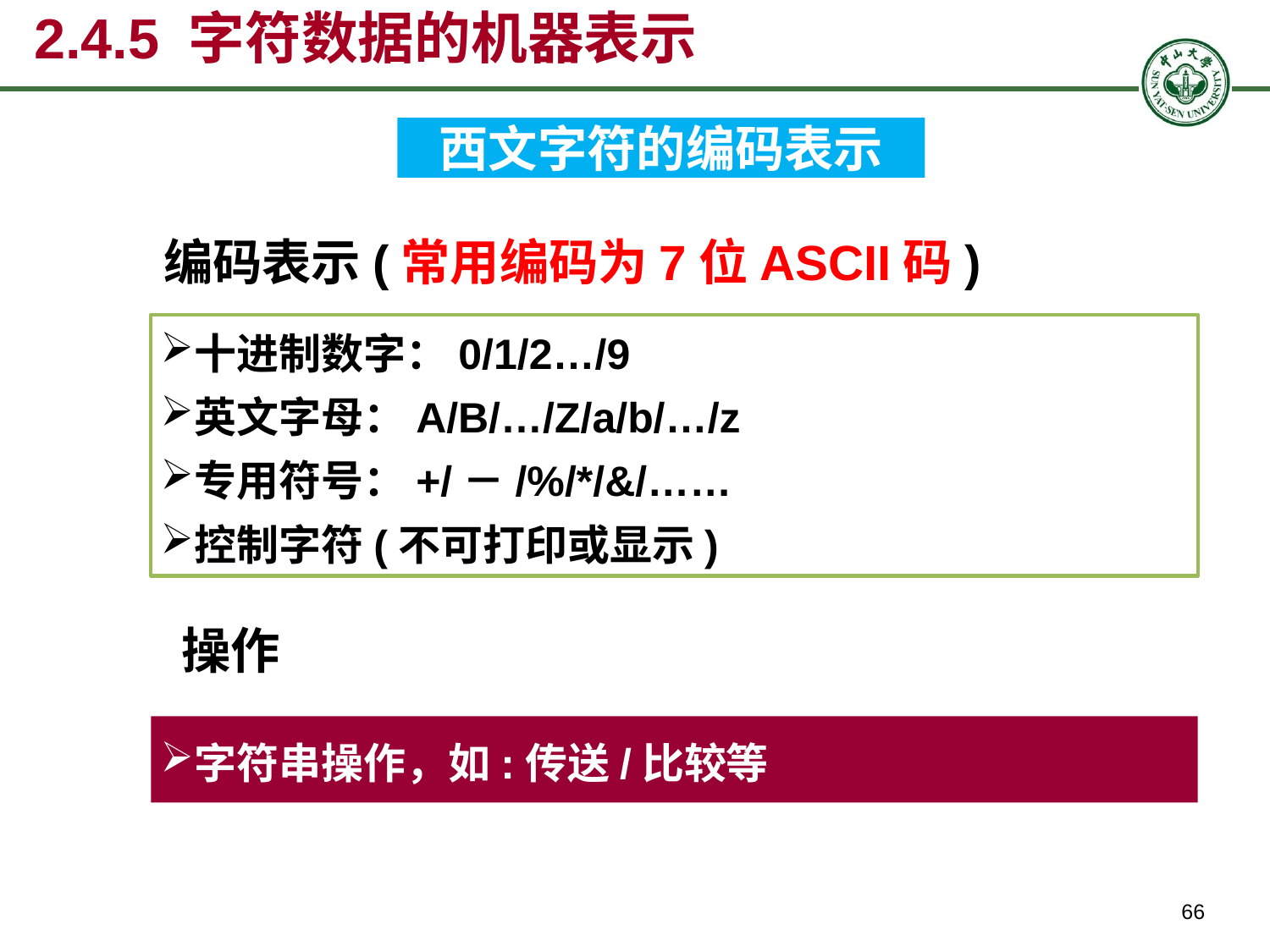

# 2.4.5 字符数据的机器表示

西文字符的编码表示
编码表示(常用编码为7位ASCII码)
十进制数字：0/1/2…/9
英文字母：A/B/…/Z/a/b/…/z
专用符号：+/－/%/*/&/……
控制字符(不可打印或显示)
操作
字符串操作，如:传送/比较等